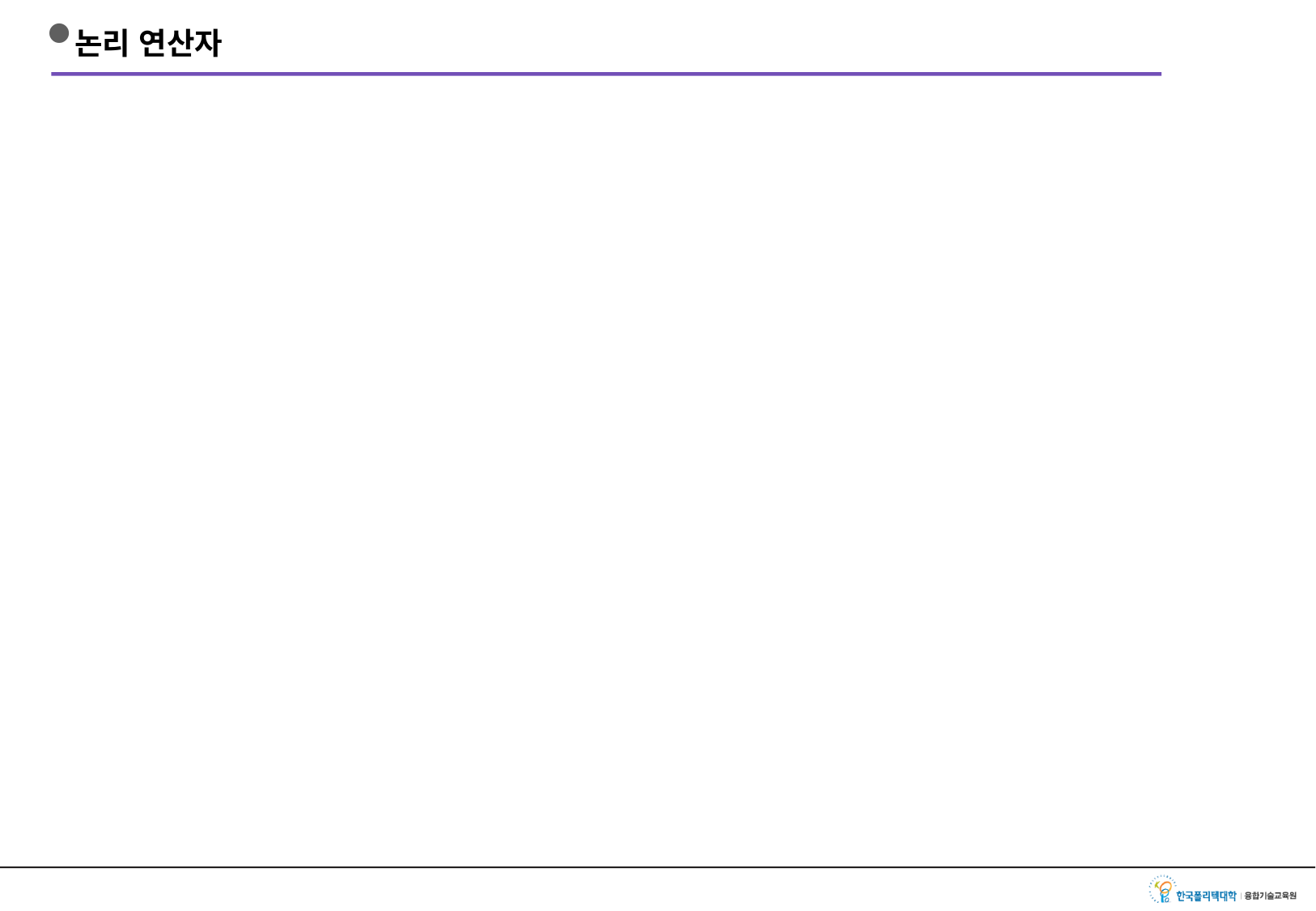

# 논리 연산자
여러 개의 연산의 결과를 조합하는 경우에 주로 사용
연산 A  연산 B의 결과를 논리적으로 결합하기 위해서 사용
모든 연산의 결과는 boolean
‘&&’ 양쪽 모두 true인 경우에만 true
‘||’ 한쪽만 true이면 true
논리 연산의 경우 하나의 조건이 만족하면 다른 조건은 검사하지 않는다.